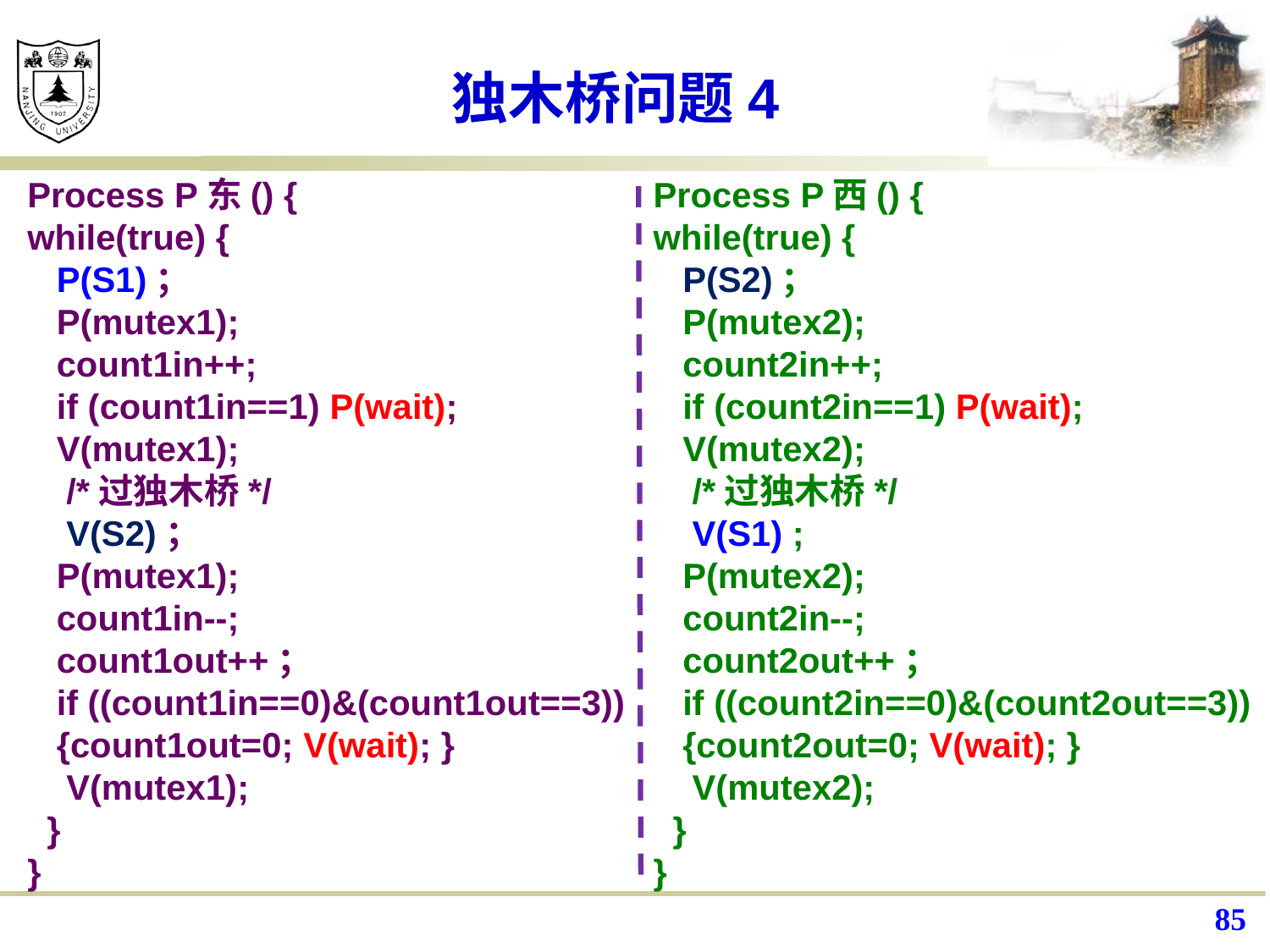

# 独木桥问题4
Process P东() {
while(true) {
   P(S1)；
   P(mutex1);
   count1in++;
   if (count1in==1) P(wait);
   V(mutex1);
    /*过独木桥*/
    V(S2)；
   P(mutex1);
   count1in--;
   count1out++；
   if ((count1in==0)&(count1out==3))
   {count1out=0; V(wait); }
    V(mutex1);
  }
}
Process P西() {
while(true) {
   P(S2)；
   P(mutex2);
   count2in++;
   if (count2in==1) P(wait);
   V(mutex2);
    /*过独木桥*/
    V(S1) ;
   P(mutex2);
   count2in--;
   count2out++；
   if ((count2in==0)&(count2out==3))
   {count2out=0; V(wait); }
    V(mutex2);
  }
}
85